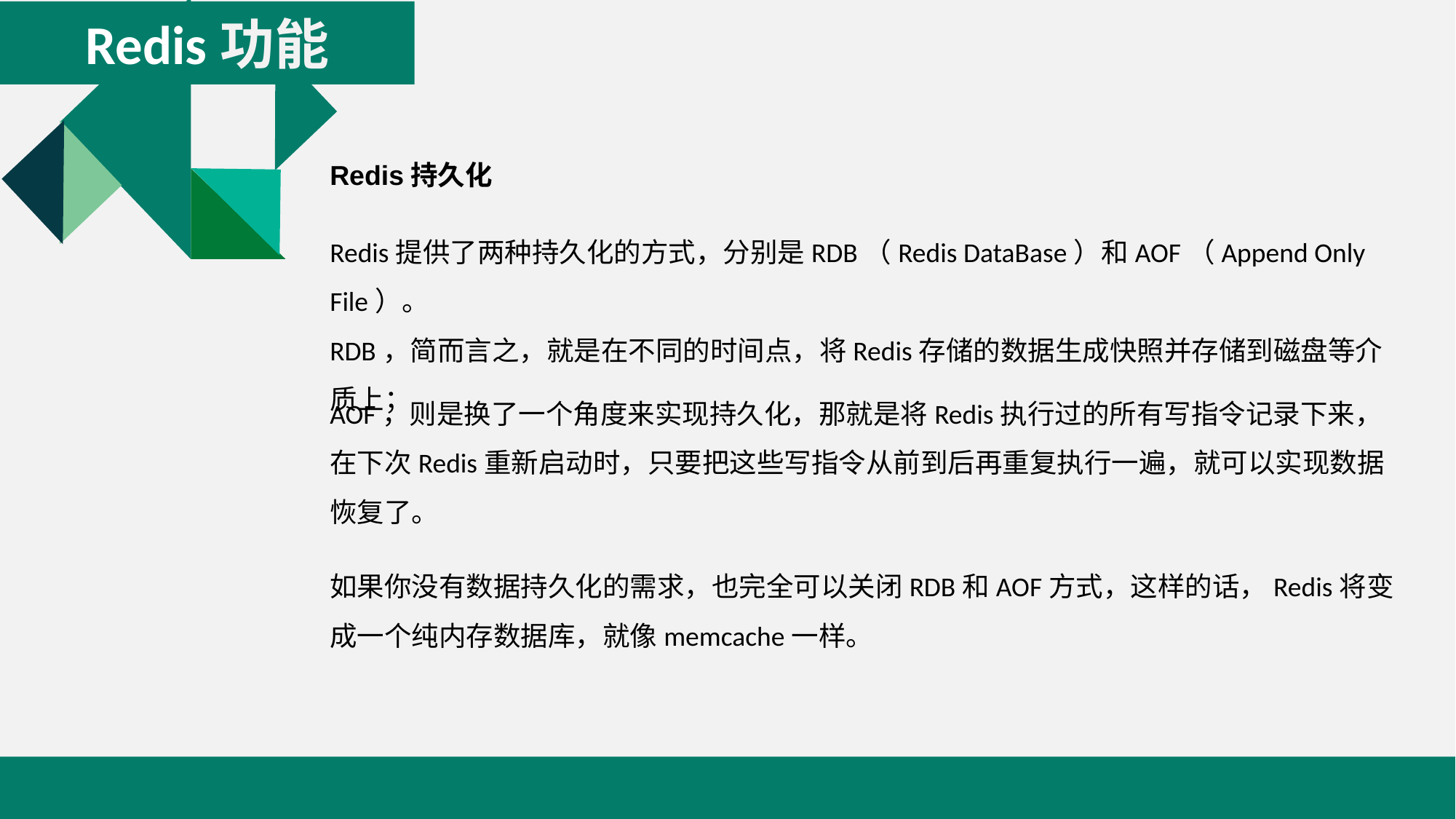

Redis功能
Redis持久化
Redis提供了两种持久化的方式，分别是RDB（Redis DataBase）和AOF（Append Only File）。
RDB，简而言之，就是在不同的时间点，将Redis存储的数据生成快照并存储到磁盘等介质上；
AOF，则是换了一个角度来实现持久化，那就是将Redis执行过的所有写指令记录下来，在下次Redis重新启动时，只要把这些写指令从前到后再重复执行一遍，就可以实现数据恢复了。
如果你没有数据持久化的需求，也完全可以关闭RDB和AOF方式，这样的话，Redis将变成一个纯内存数据库，就像memcache一样。